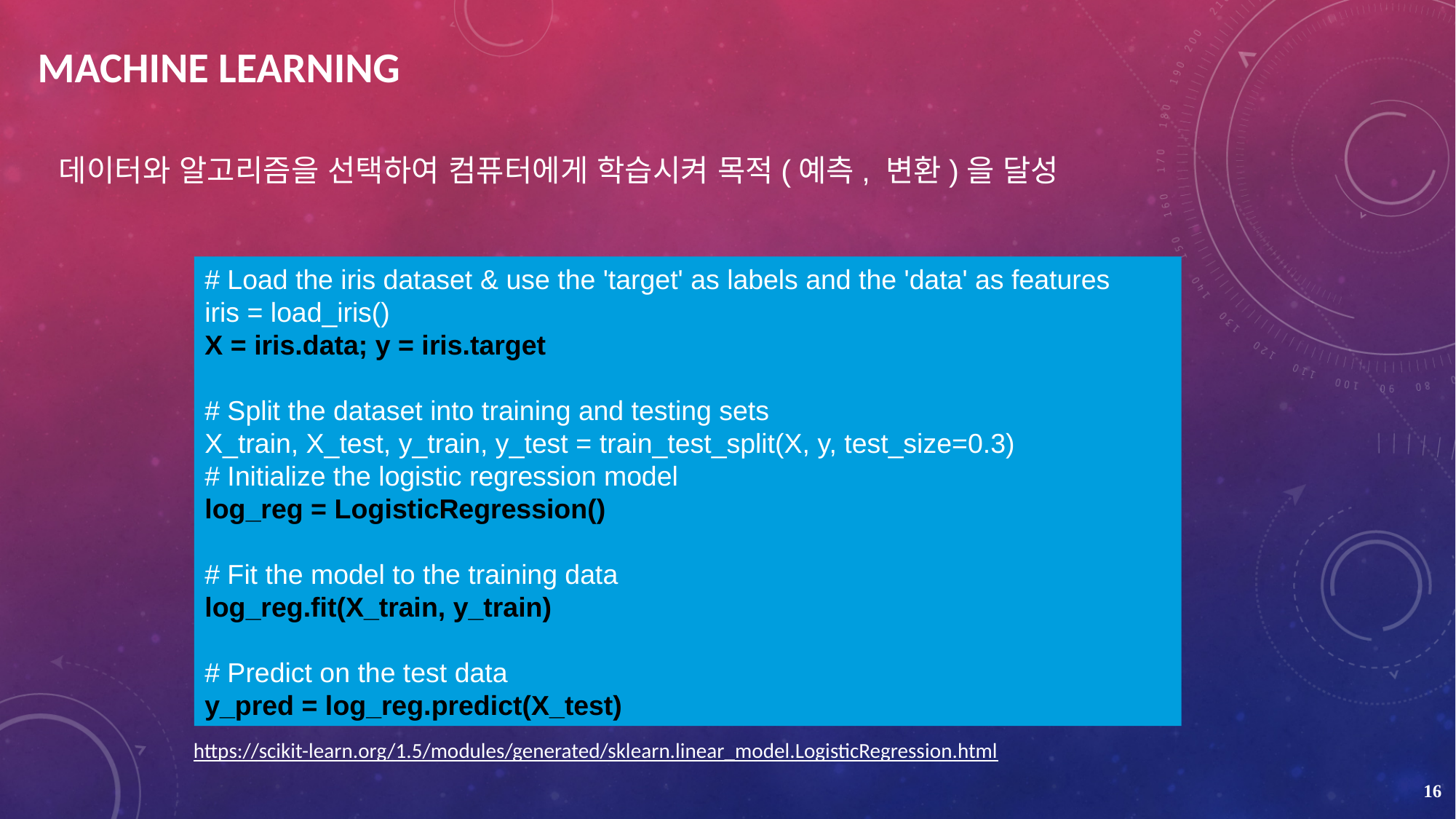

# Machine Learning
데이터와 알고리즘을 선택하여 컴퓨터에게 학습시켜 목적(예측, 변환)을 달성
# Load the iris dataset & use the 'target' as labels and the 'data' as features
iris = load_iris()
X = iris.data; y = iris.target

# Split the dataset into training and testing sets
X_train, X_test, y_train, y_test = train_test_split(X, y, test_size=0.3)
# Initialize the logistic regression model
log_reg = LogisticRegression()

# Fit the model to the training data
log_reg.fit(X_train, y_train)

# Predict on the test data
y_pred = log_reg.predict(X_test)
https://scikit-learn.org/1.5/modules/generated/sklearn.linear_model.LogisticRegression.html
16